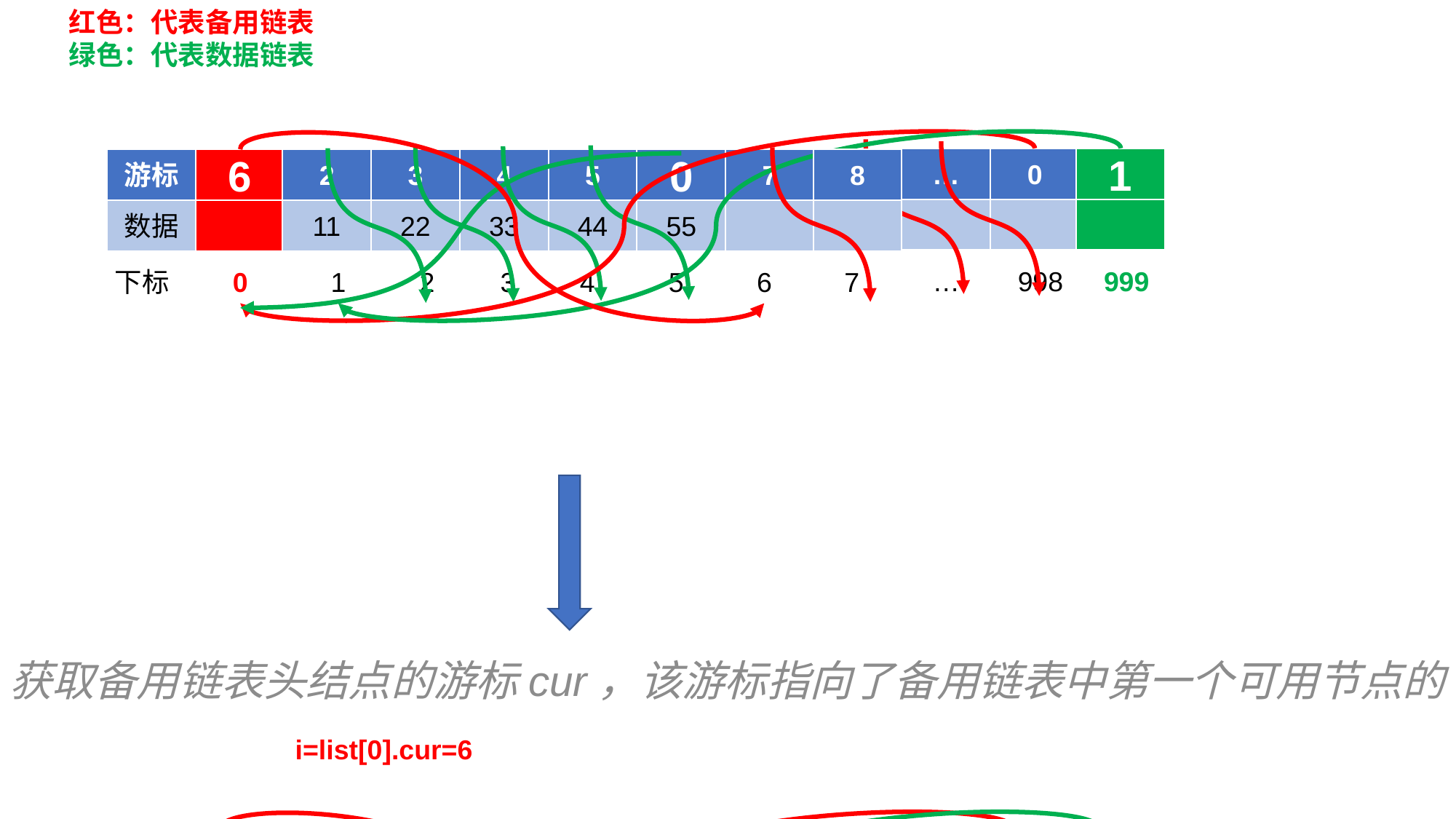

红色：代表备用链表
绿色：代表数据链表
1
0
…
8
7
0
5
4
3
6
2
游标

55
44
33
22

11
数据
999
…
998
7
下标
0
1
2
3
4
5
6

获取备用链表头结点的游标cur，该游标指向了备用链表中第一个可用节点的下标
i=list[0].cur=6
1
0
…
8
7
0
5
4
3
6
2
游标

55
44
33
22

11
数据
999
…
998
7
下标
0
1
2
3
4
5
6
将该节点的后继节点作为新的备用链表中的第一个可用节点
list[0].cur=list[i].cur=list[6].cur=7
1
0
…
8
7
0
5
4
3
7
2
游标

55
44
33
22

11
数据
999
…
998
7
下标
0
1
2
3
4
5
6